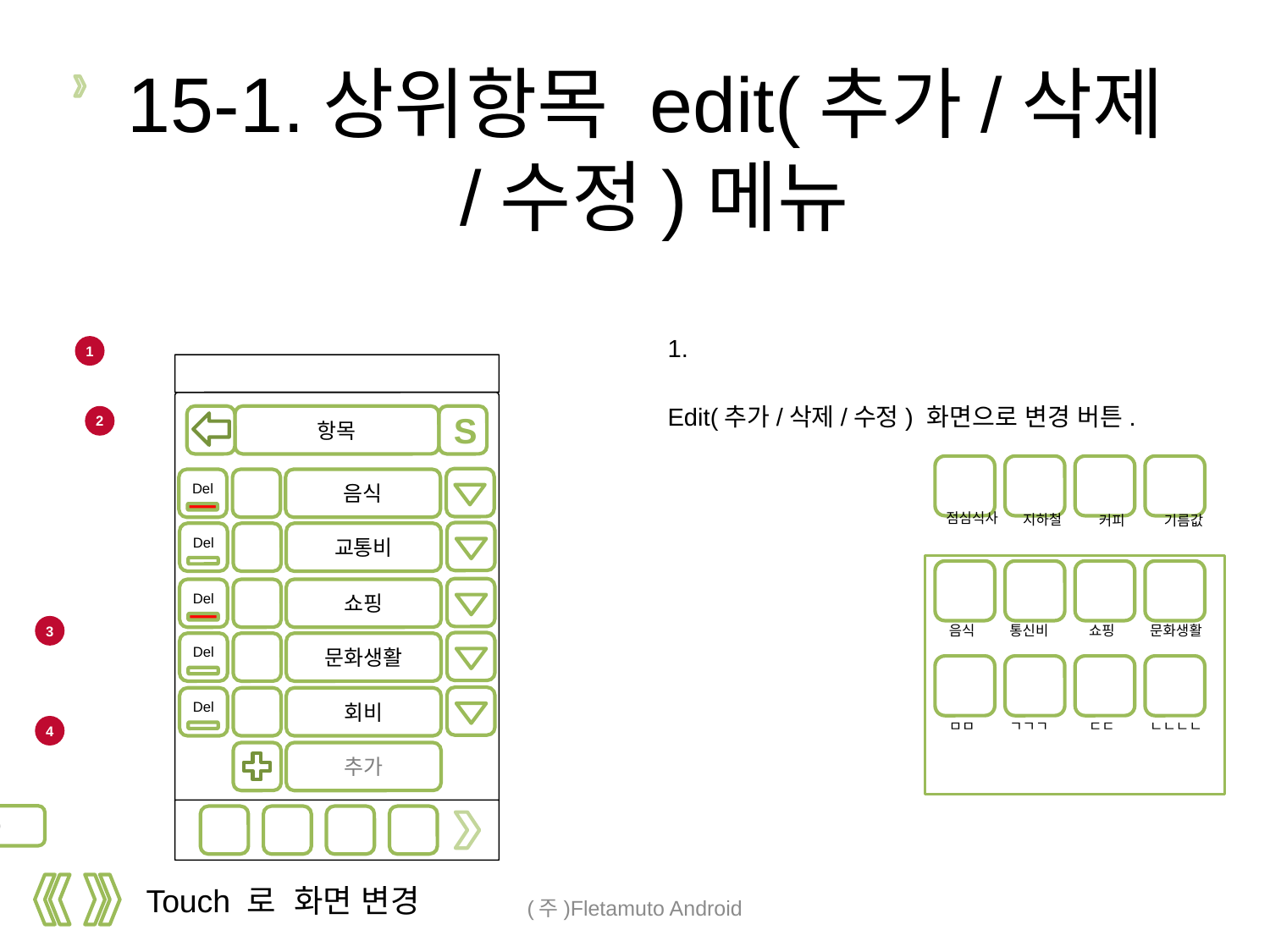

# 15-1.상위항목 edit(추가/삭제/수정)메뉴

문화생활
쇼핑
1
1.

Edit(추가/삭제/수정) 화면으로 변경 버튼.
1

1

2

항목
S

통신비

Del

음식

점심식사

지하철
기름값

커피

Del

교통비

음식
통신비
쇼핑
문화생활

ㅁㅁ
ㄱㄱㄱ
ㄷㄷ
ㄴㄴㄴㄴ

Del

쇼핑

3

Del

문화생활

Del

회비

4

추가

음식           \350,000

Touch 로  화면 변경
(주)Fletamuto Android